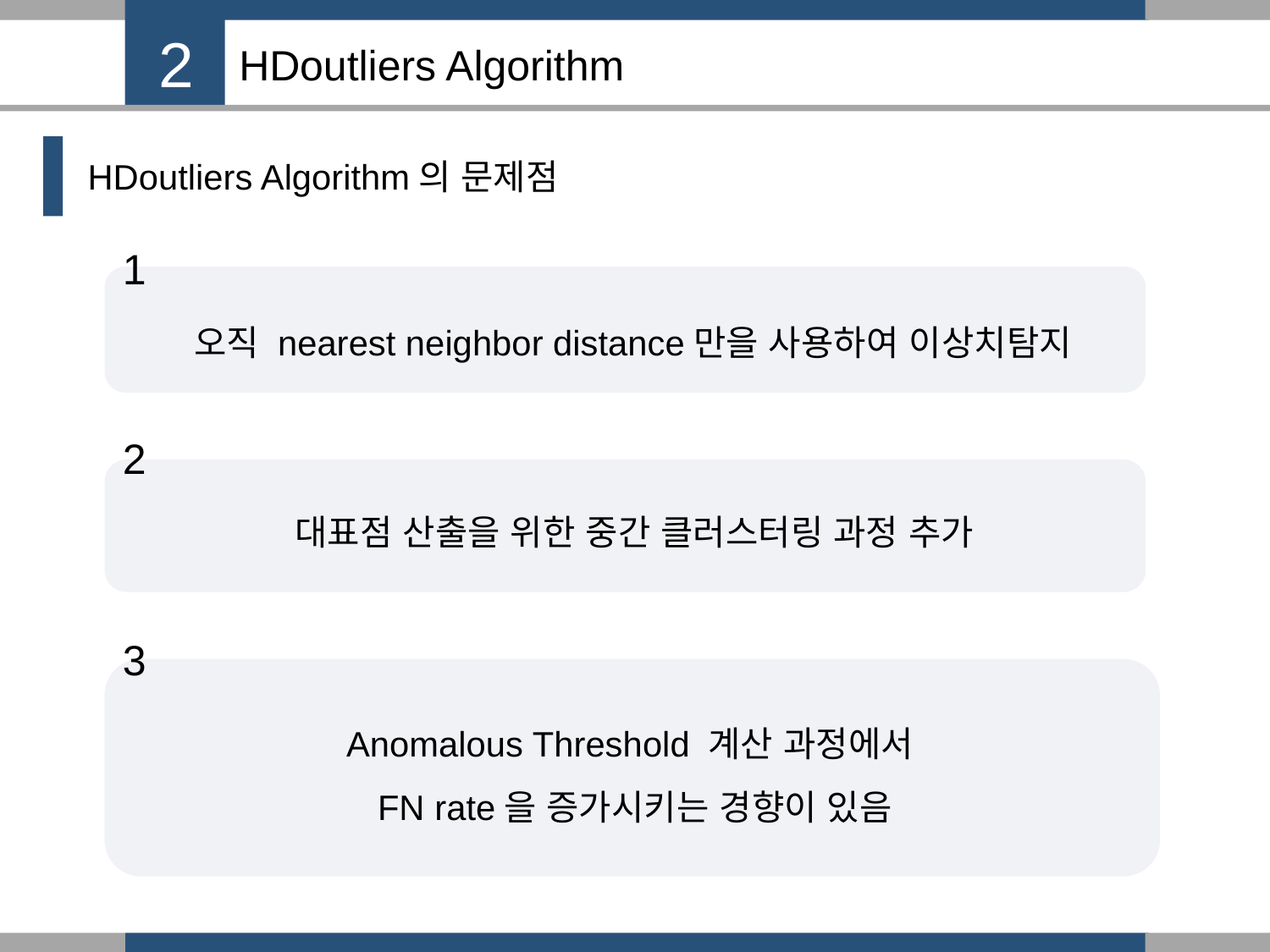

2
# HDoutliers Algorithm
HDoutliers Algorithm의 문제점
1

오직 nearest neighbor distance만을 사용하여 이상치탐지
2

대표점 산출을 위한 중간 클러스터링 과정 추가
3

Anomalous Threshold 계산 과정에서
FN rate을 증가시키는 경향이 있음